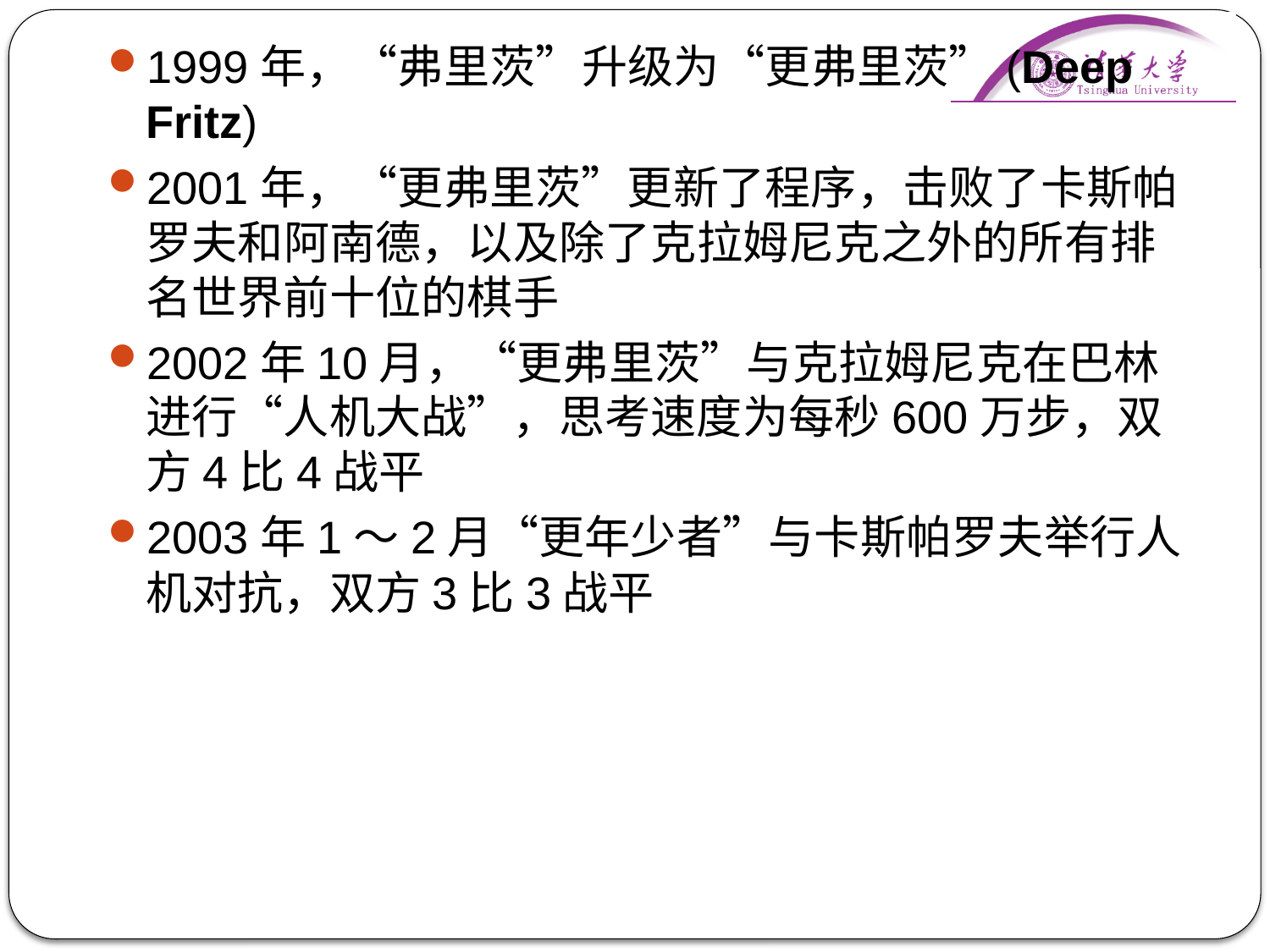

1999年，“弗里茨”升级为“更弗里茨”(Deep Fritz)
2001年，“更弗里茨”更新了程序，击败了卡斯帕罗夫和阿南德，以及除了克拉姆尼克之外的所有排名世界前十位的棋手
2002年10月，“更弗里茨”与克拉姆尼克在巴林进行“人机大战”，思考速度为每秒600万步，双方4比4战平
2003年1～2月“更年少者”与卡斯帕罗夫举行人机对抗，双方3比3战平
48